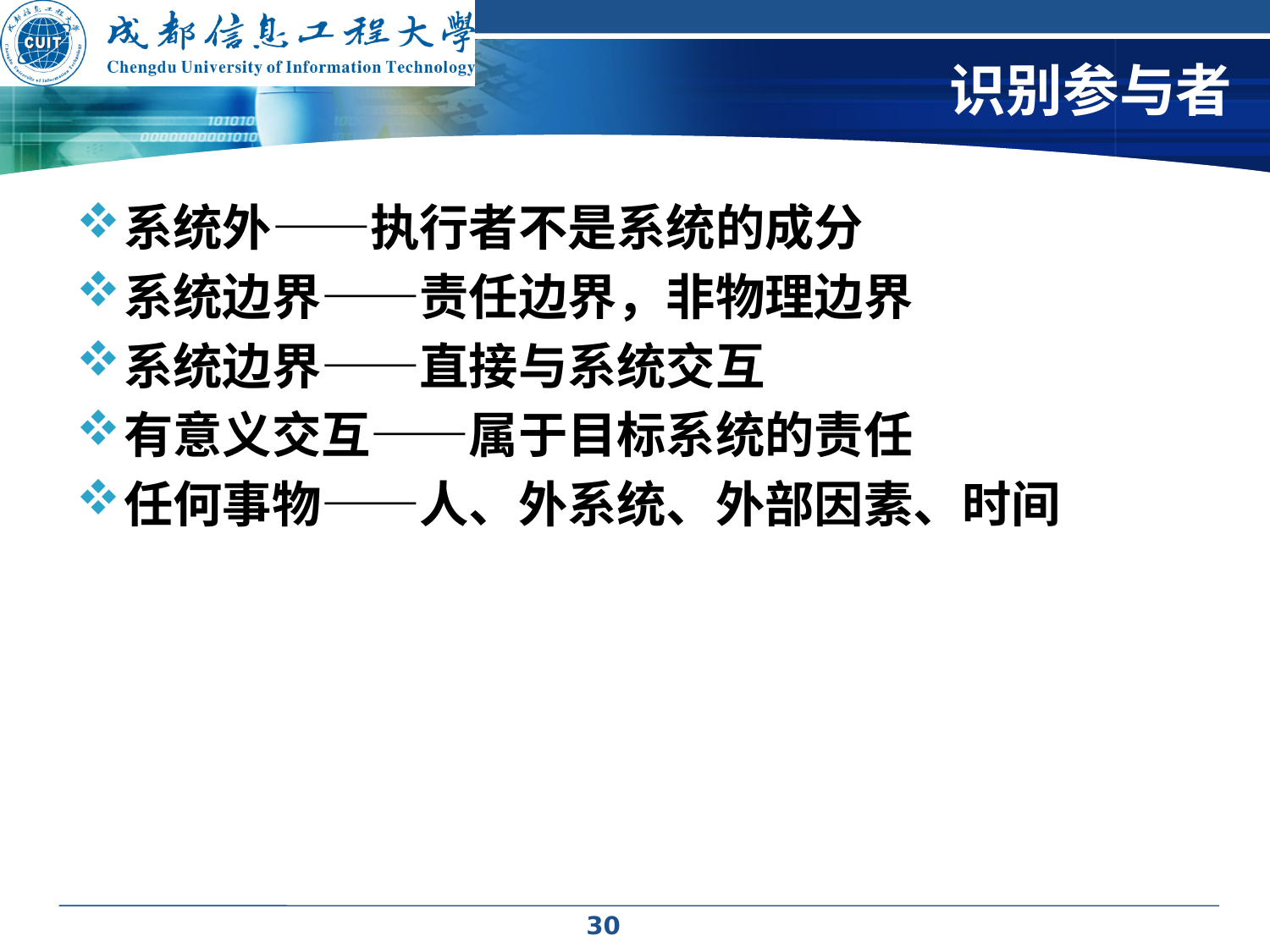

# 识别参与者
系统外——执行者不是系统的成分
系统边界——责任边界，非物理边界
系统边界——直接与系统交互
有意义交互——属于目标系统的责任
任何事物——人、外系统、外部因素、时间
30